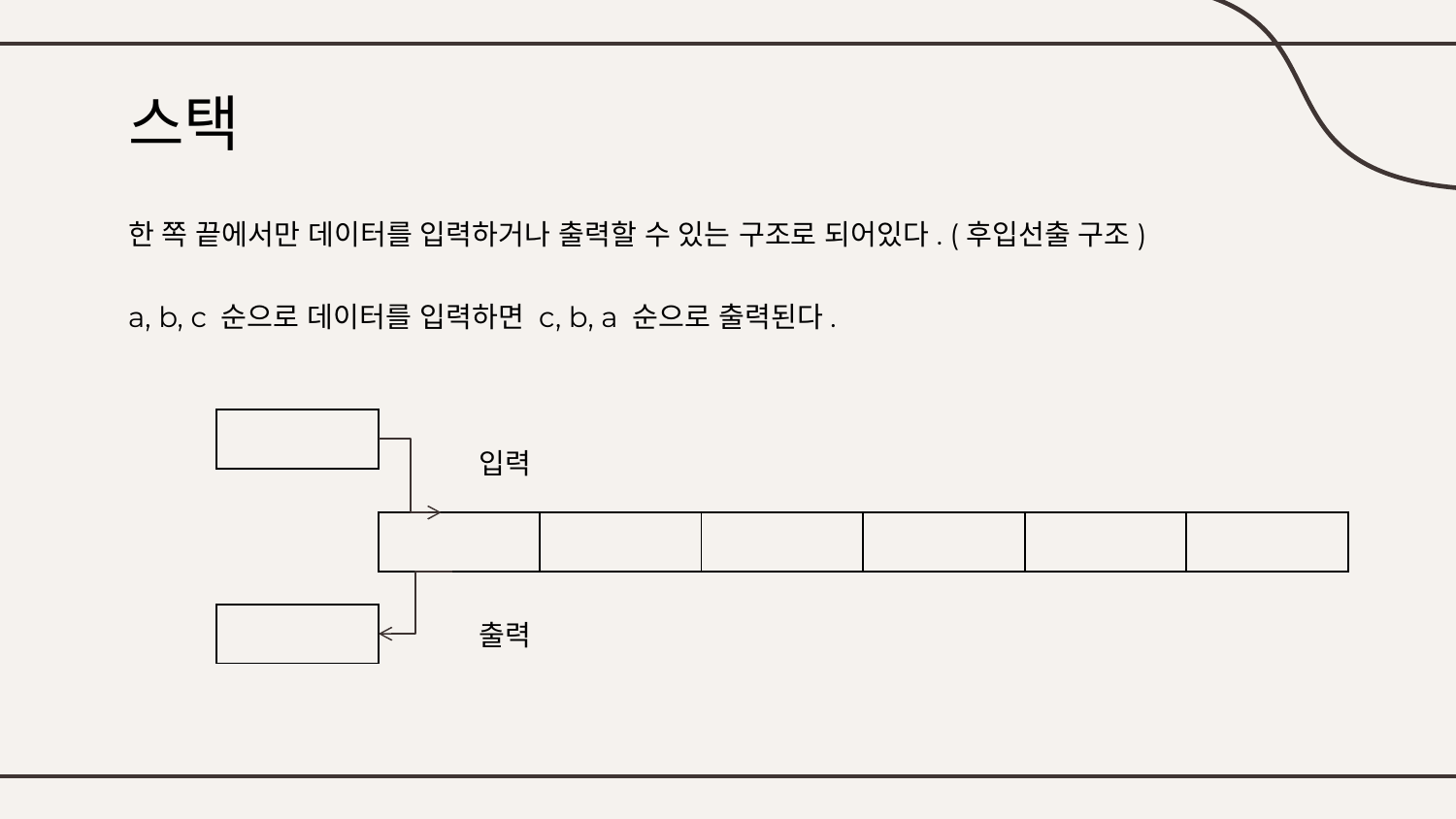

# 스택
한 쪽 끝에서만 데이터를 입력하거나 출력할 수 있는 구조로 되어있다. (후입선출 구조)
a, b, c 순으로 데이터를 입력하면 c, b, a 순으로 출력된다.
|  |
| --- |
입력
|  |  |  |  |  |  |
| --- | --- | --- | --- | --- | --- |
|  |
| --- |
출력